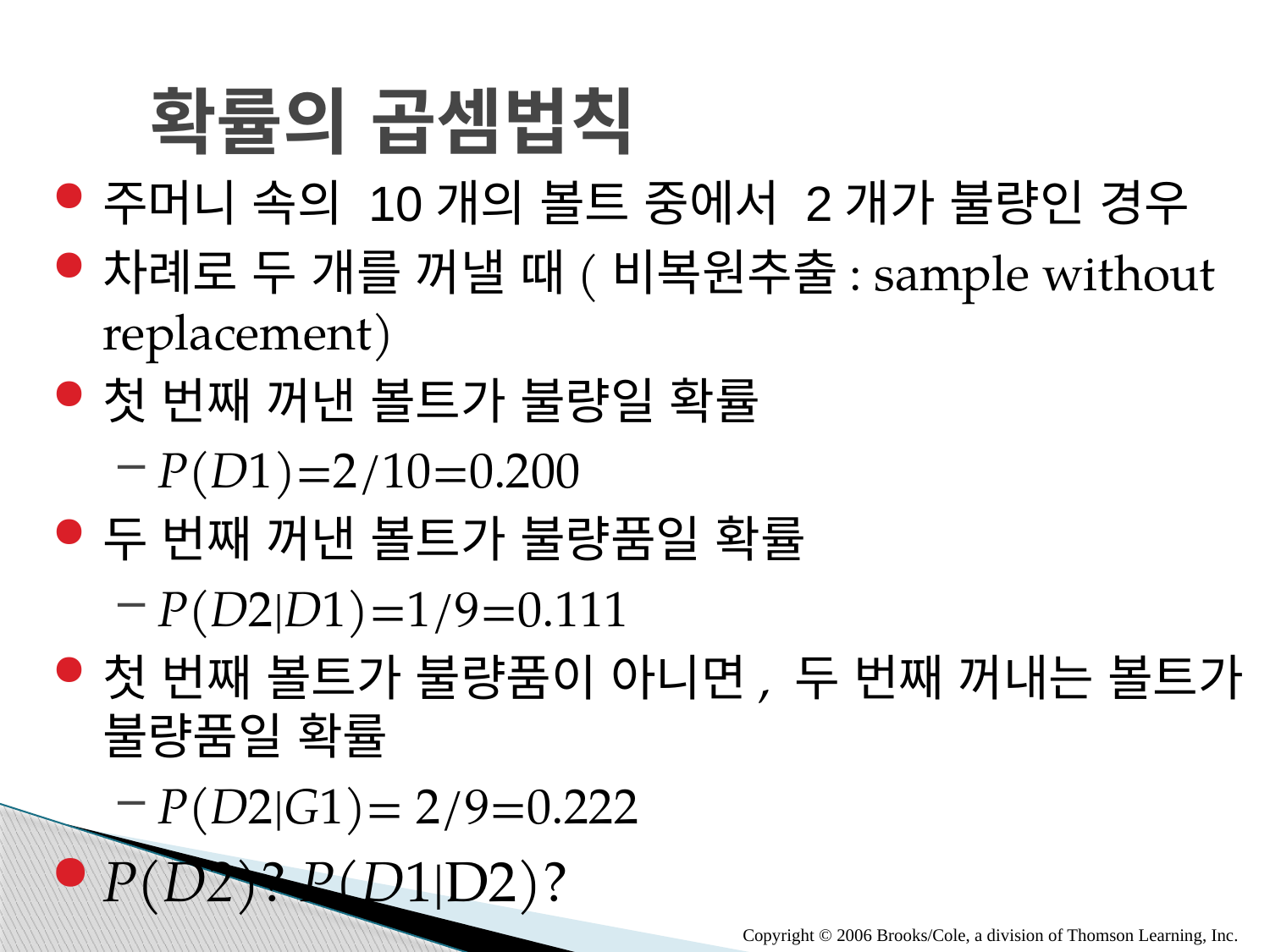

# 확률의 곱셈법칙
주머니 속의 10개의 볼트 중에서 2개가 불량인 경우
차례로 두 개를 꺼낼 때(비복원추출: sample without replacement)
첫 번째 꺼낸 볼트가 불량일 확률
P(D1)=2/10=0.200
두 번째 꺼낸 볼트가 불량품일 확률
P(D2|D1)=1/9=0.111
첫 번째 볼트가 불량품이 아니면, 두 번째 꺼내는 볼트가 불량품일 확률
P(D2|G1)= 2/9=0.222
P(D2)? P(D1|D2)?